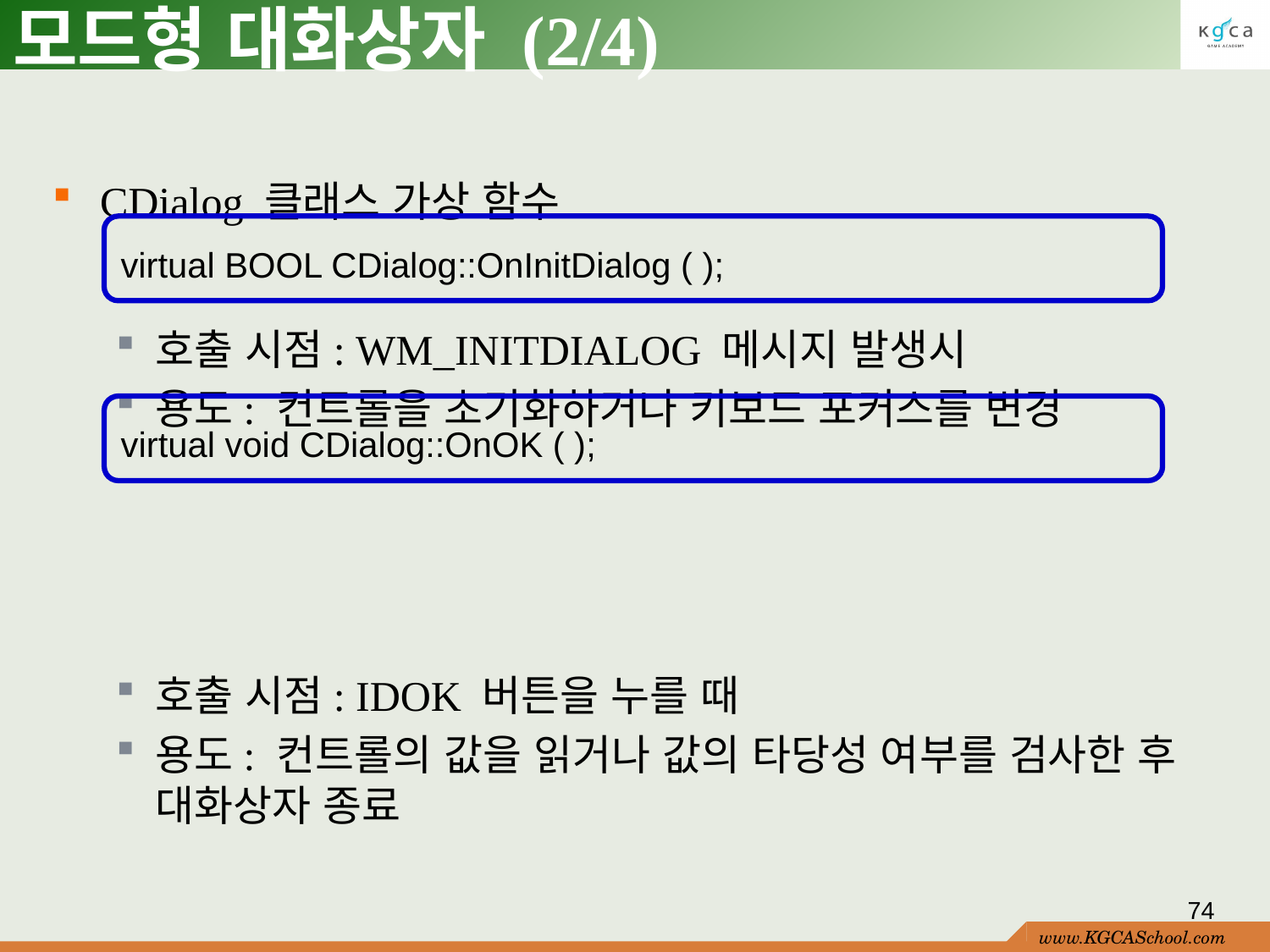

# 모드형 대화상자 (2/4)
CDialog 클래스 가상 함수

호출 시점: WM_INITDIALOG 메시지 발생시
용도: 컨트롤을 초기화하거나 키보드 포커스를 변경

호출 시점: IDOK 버튼을 누를 때
용도: 컨트롤의 값을 읽거나 값의 타당성 여부를 검사한 후 대화상자 종료
virtual BOOL CDialog::OnInitDialog ( );
virtual void CDialog::OnOK ( );
74